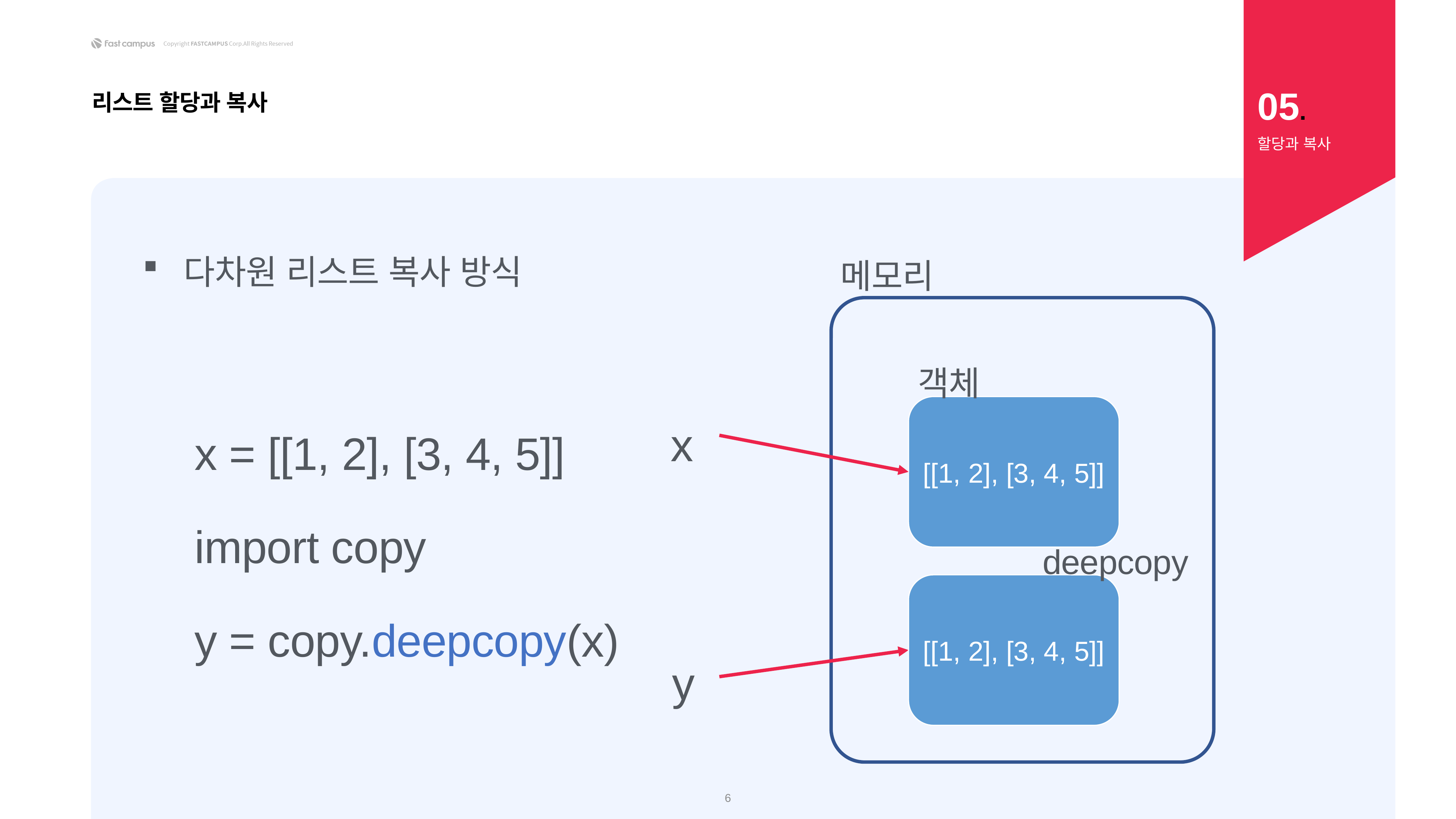

05.
리스트 할당과 복사
할당과 복사
다차원 리스트 복사 방식

메모리

객체
x
x = [[1, 2], [3, 4, 5]]
import copy
y = copy.deepcopy(x)
[[1, 2], [3, 4, 5]]
deepcopy
[[1, 2], [3, 4, 5]]
y
6